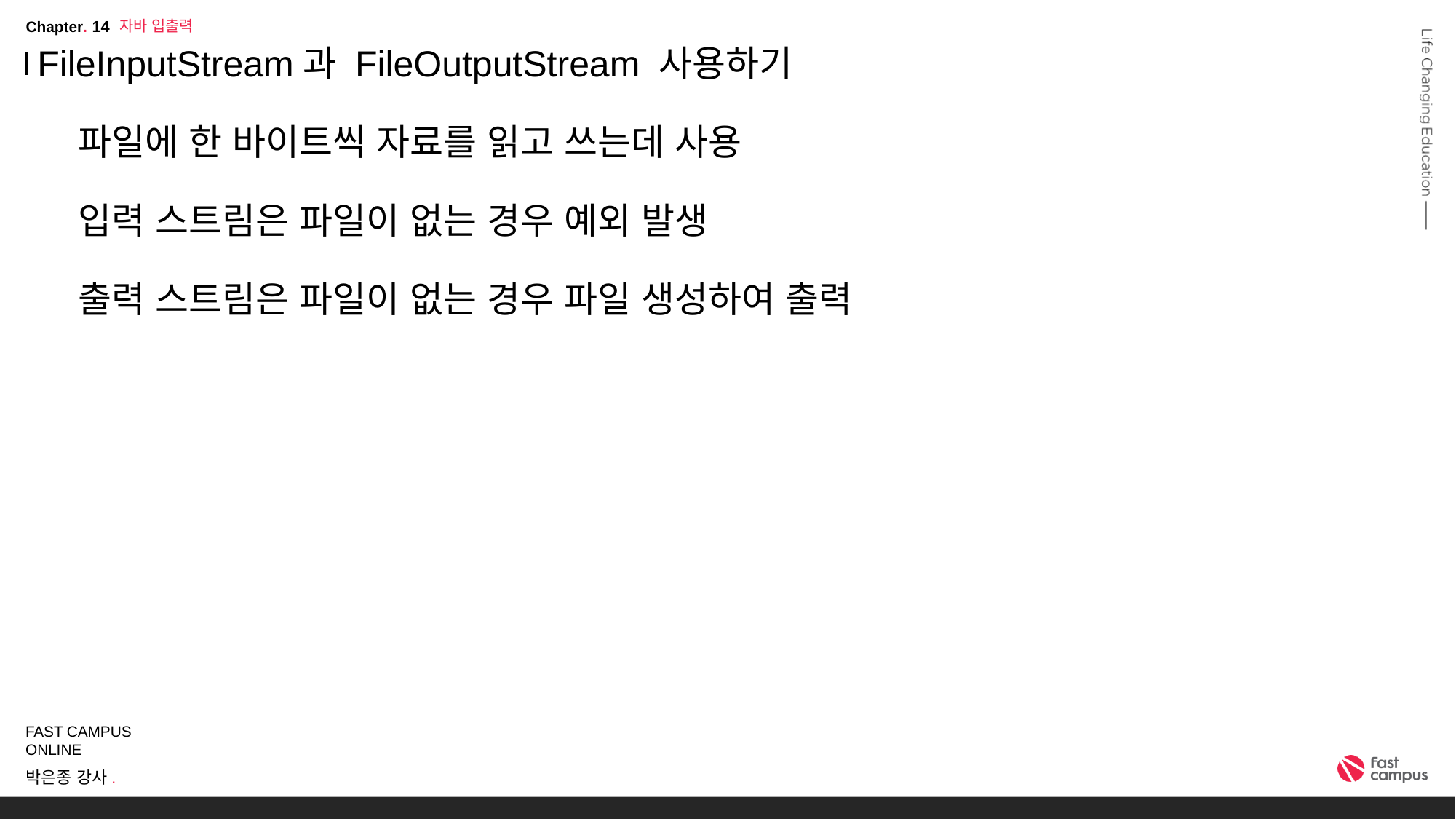

자바 입출력

14
# FileInputStream과 FileOutputStream 사용하기 파일에 한 바이트씩 자료를 읽고 쓰는데 사용 입력 스트림은 파일이 없는 경우 예외 발생 출력 스트림은 파일이 없는 경우 파일 생성하여 출력